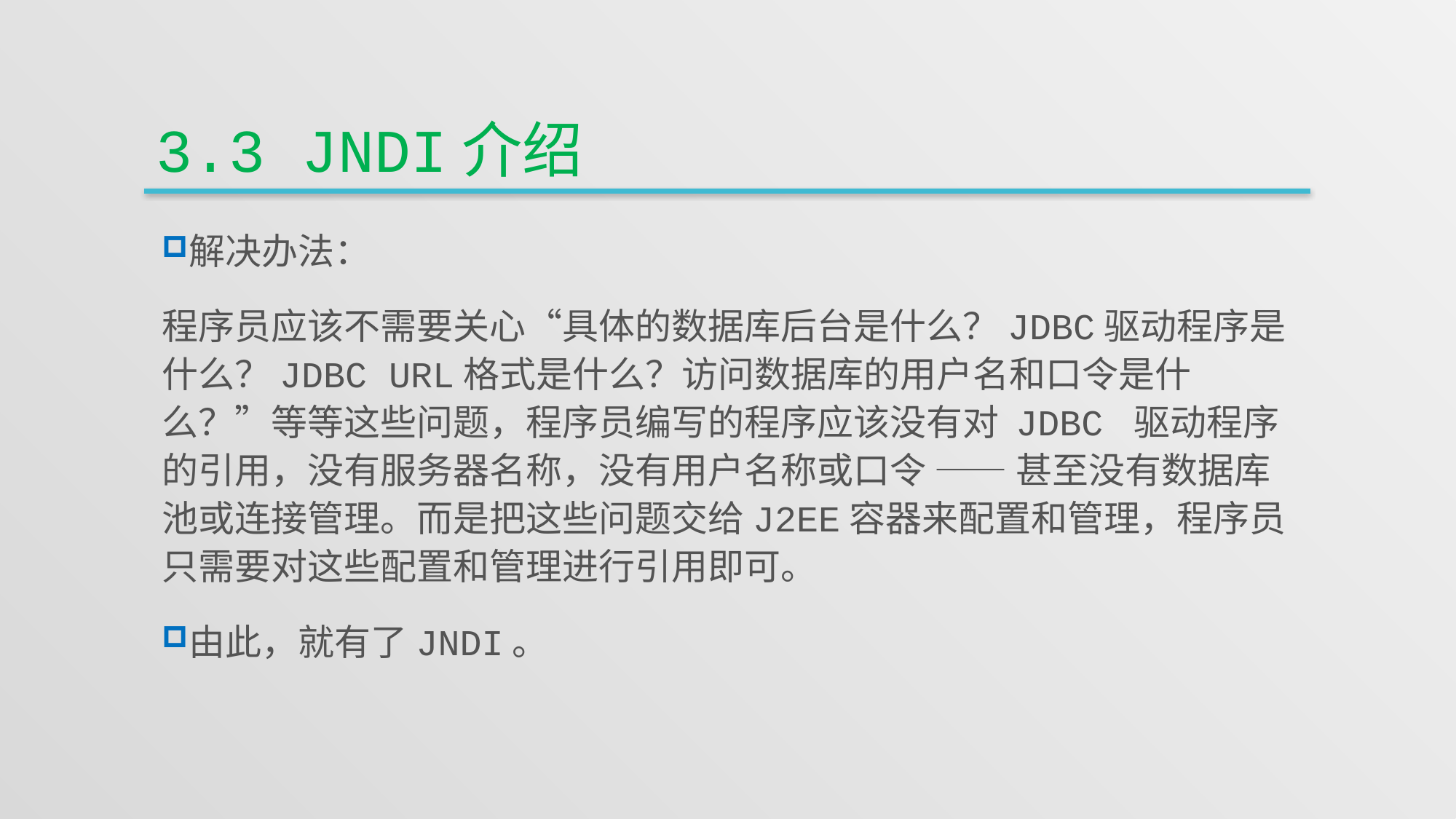

# 3.3 JNDI介绍
解决办法：
程序员应该不需要关心“具体的数据库后台是什么？JDBC驱动程序是什么？JDBC URL格式是什么？访问数据库的用户名和口令是什么？”等等这些问题，程序员编写的程序应该没有对 JDBC 驱动程序的引用，没有服务器名称，没有用户名称或口令 —— 甚至没有数据库池或连接管理。而是把这些问题交给J2EE容器来配置和管理，程序员只需要对这些配置和管理进行引用即可。
由此，就有了JNDI。